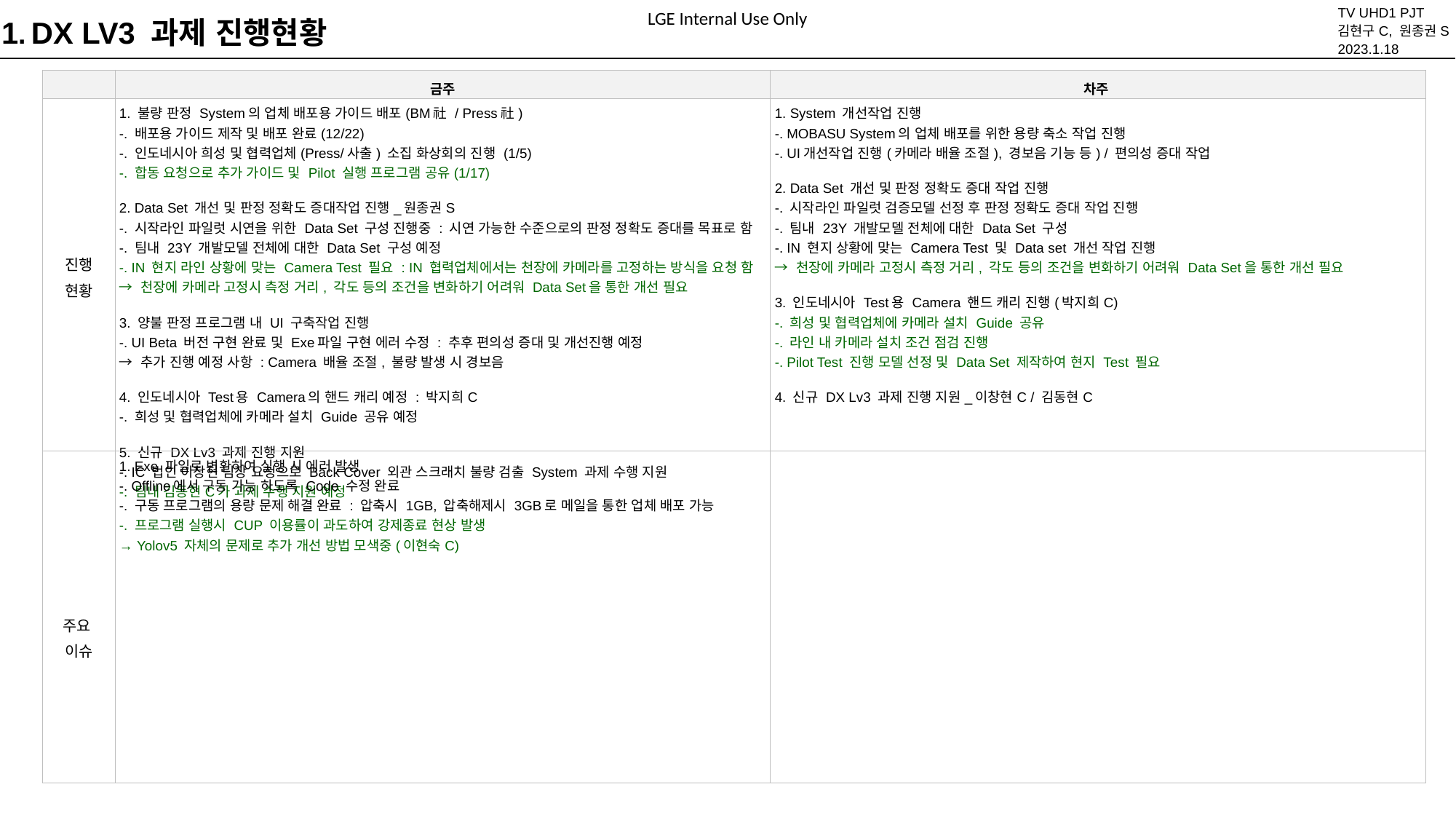

TV UHD1 PJT
김현구C, 원종권S
2023.1.18
1. DX LV3 과제 진행현황
|  | 금주 | 차주 |
| --- | --- | --- |
| 진행 현황 | 1. 불량 판정 System의 업체 배포용 가이드 배포(BM社 / Press社) -. 배포용 가이드 제작 및 배포 완료(12/22) -. 인도네시아 희성 및 협력업체(Press/사출) 소집 화상회의 진행 (1/5) -. 합동 요청으로 추가 가이드 및 Pilot 실행 프로그램 공유(1/17) 2. Data Set 개선 및 판정 정확도 증대작업 진행\_원종권S -. 시작라인 파일럿 시연을 위한 Data Set 구성 진행중 : 시연 가능한 수준으로의 판정 정확도 증대를 목표로 함 -. 팀내 23Y 개발모델 전체에 대한 Data Set 구성 예정 -. IN 현지 라인 상황에 맞는 Camera Test 필요 : IN 협력업체에서는 천장에 카메라를 고정하는 방식을 요청 함 → 천장에 카메라 고정시 측정 거리, 각도 등의 조건을 변화하기 어려워 Data Set을 통한 개선 필요 3. 양불 판정 프로그램 내 UI 구축작업 진행 -. UI Beta 버전 구현 완료 및 Exe파일 구현 에러 수정 : 추후 편의성 증대 및 개선진행 예정 → 추가 진행 예정 사항 : Camera 배율 조절, 불량 발생 시 경보음 4. 인도네시아 Test용 Camera의 핸드 캐리 예정 : 박지희C -. 희성 및 협력업체에 카메라 설치 Guide 공유 예정 5. 신규 DX Lv3 과제 진행 지원 -. IC 법인 이창현 팀장 요청으로 Back Cover 외관 스크래치 불량 검출 System 과제 수행 지원 -. 팀내 김동현C가 과제 수행 지원 예정 | 1. System 개선작업 진행 -. MOBASU System의 업체 배포를 위한 용량 축소 작업 진행 -. UI개선작업 진행(카메라 배율 조절), 경보음 기능 등) / 편의성 증대 작업 2. Data Set 개선 및 판정 정확도 증대 작업 진행 -. 시작라인 파일럿 검증모델 선정 후 판정 정확도 증대 작업 진행 -. 팀내 23Y 개발모델 전체에 대한 Data Set 구성 -. IN 현지 상황에 맞는 Camera Test 및 Data set 개선 작업 진행 → 천장에 카메라 고정시 측정 거리, 각도 등의 조건을 변화하기 어려워 Data Set을 통한 개선 필요 3. 인도네시아 Test용 Camera 핸드 캐리 진행(박지희C) -. 희성 및 협력업체에 카메라 설치 Guide 공유 -. 라인 내 카메라 설치 조건 점검 진행 -. Pilot Test 진행 모델 선정 및 Data Set 제작하여 현지 Test 필요 4. 신규 DX Lv3 과제 진행 지원\_이창현C / 김동현C |
| 주요 이슈 | 1. Exe 파일로 변환하여 실행 시 에러 발생 -. Offline에서 구동 가능 하도록 Code 수정 완료 -. 구동 프로그램의 용량 문제 해결 완료 : 압축시 1GB, 압축해제시 3GB로 메일을 통한 업체 배포 가능 -. 프로그램 실행시 CUP 이용률이 과도하여 강제종료 현상 발생 → Yolov5 자체의 문제로 추가 개선 방법 모색중(이현숙C) |  |